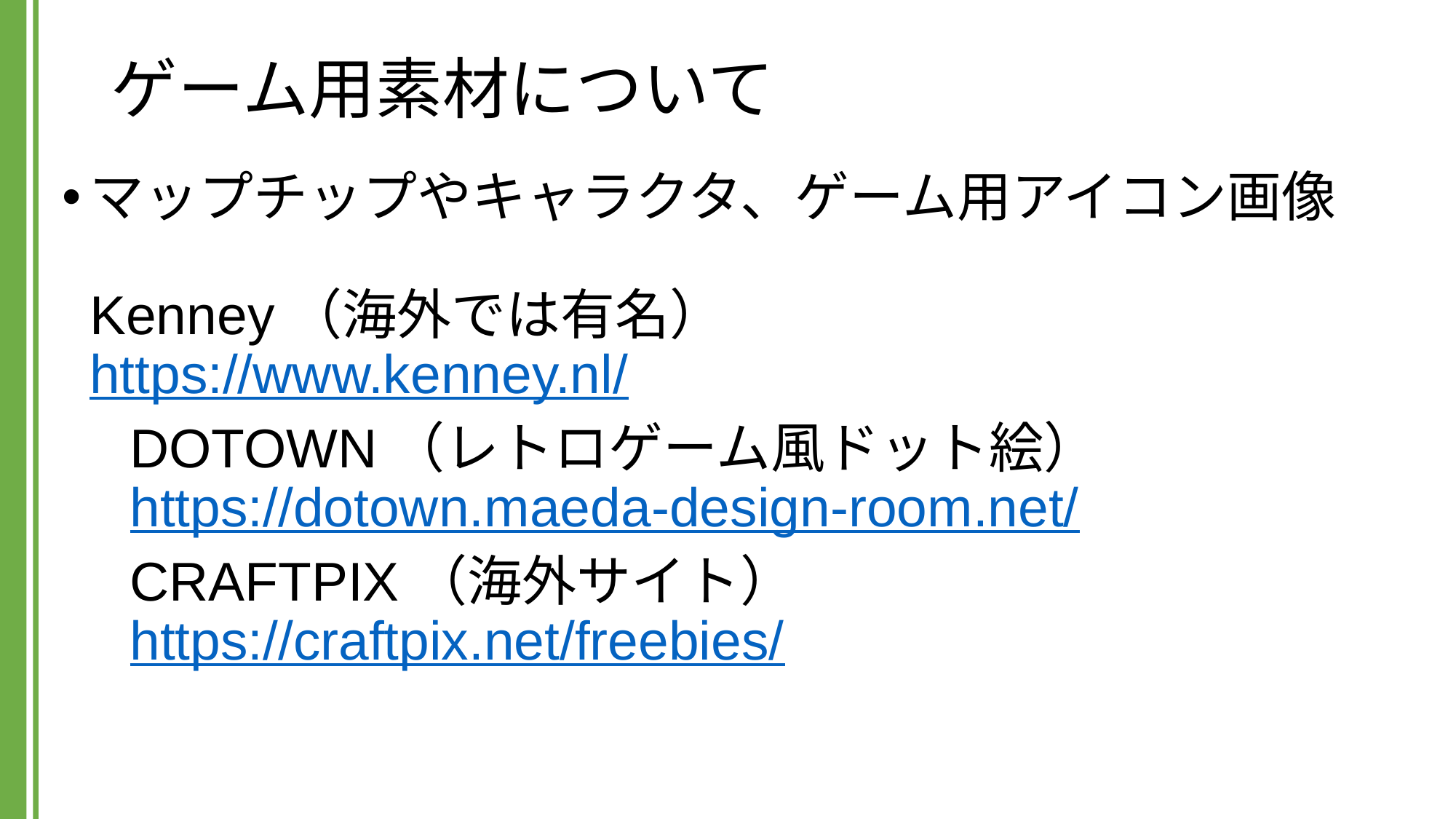

# ゲーム用素材について
マップチップやキャラクタ、ゲーム用アイコン画像
Kenney（海外では有名）
https://www.kenney.nl/
　DOTOWN（レトロゲーム風ドット絵）
　https://dotown.maeda-design-room.net/
　CRAFTPIX（海外サイト）
　https://craftpix.net/freebies/